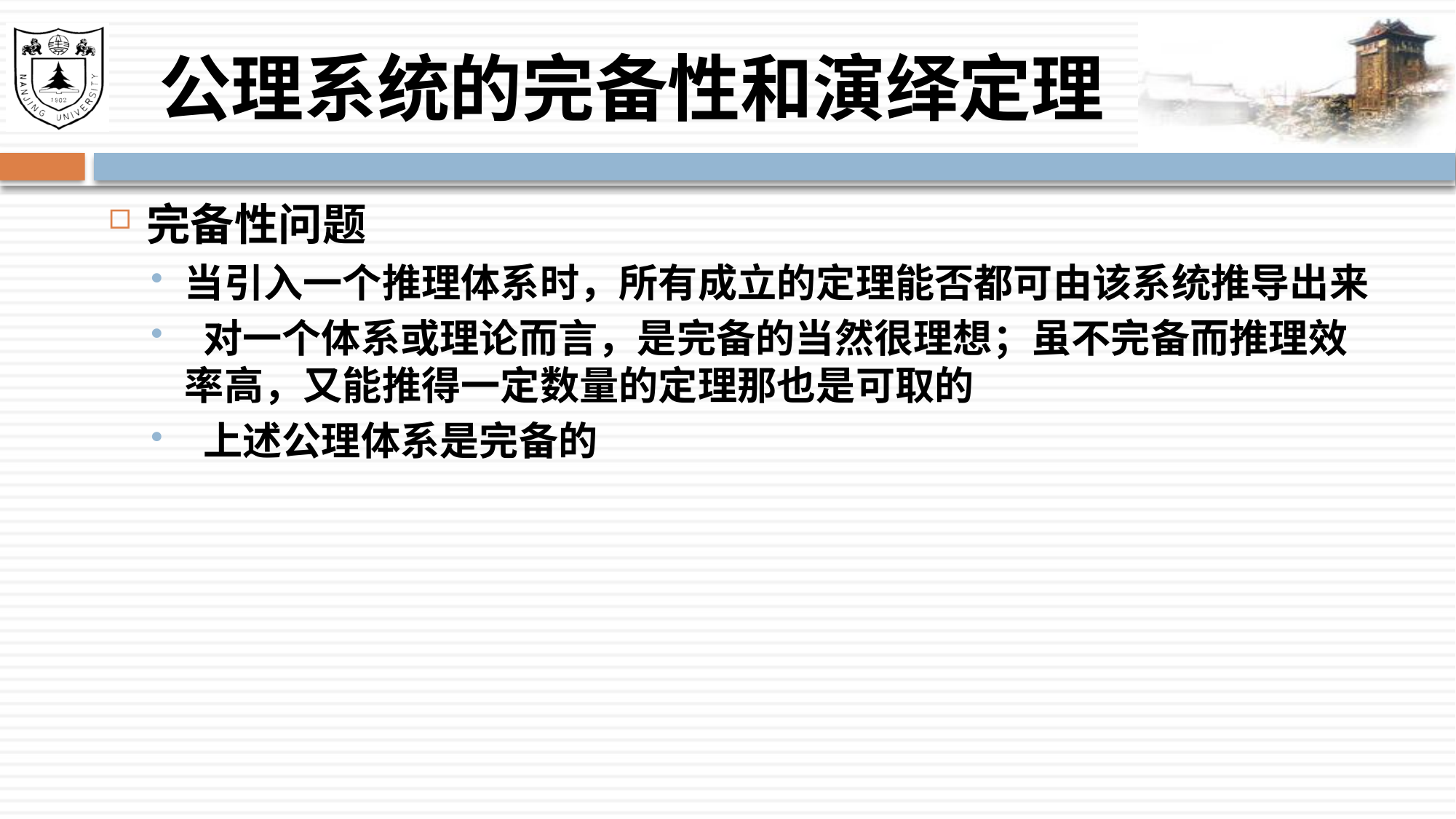

# 公理系统的完备性和演绎定理
完备性问题
当引入一个推理体系时，所有成立的定理能否都可由该系统推导出来
 对一个体系或理论而言，是完备的当然很理想；虽不完备而推理效率高，又能推得一定数量的定理那也是可取的
 上述公理体系是完备的